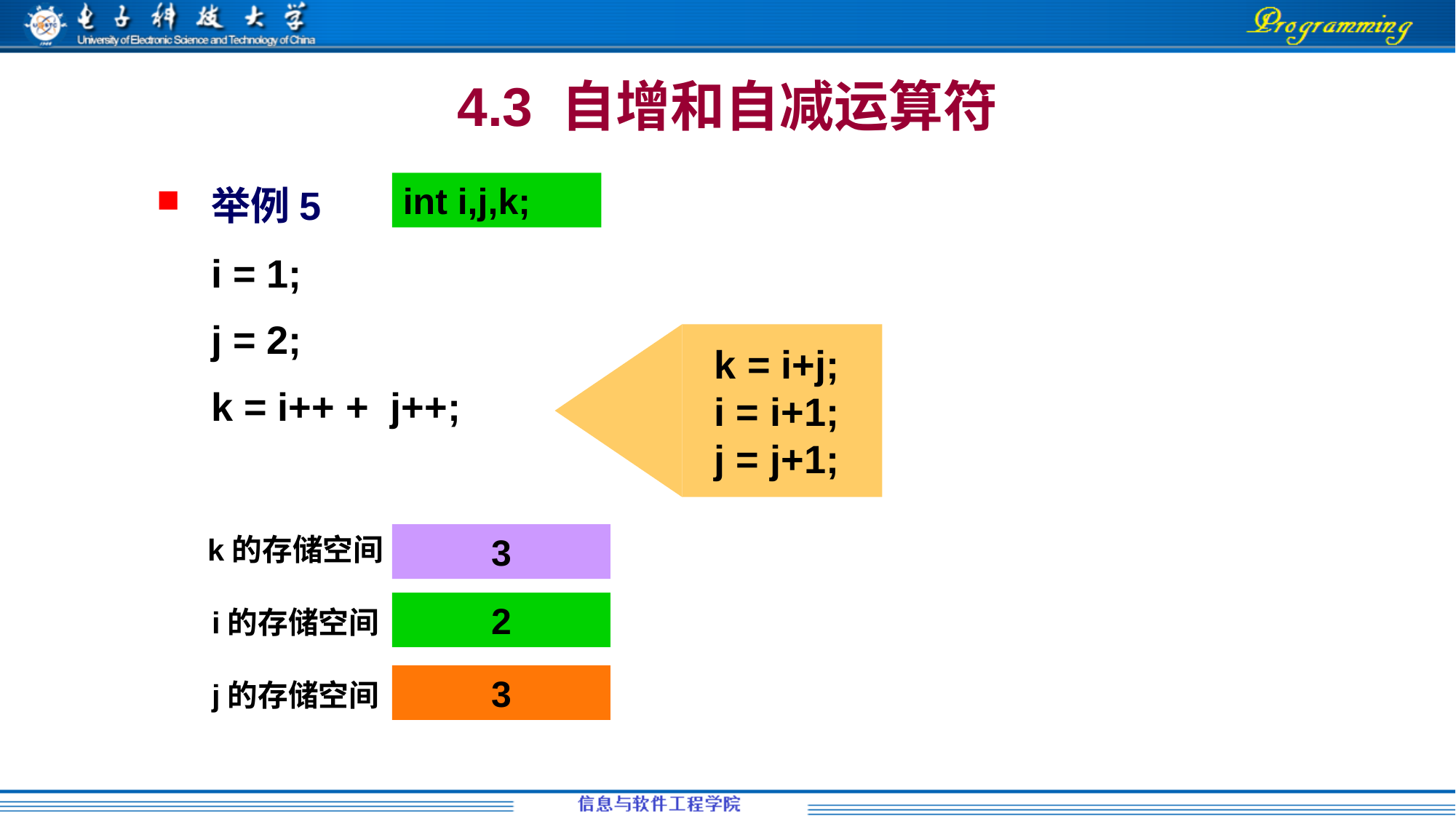

4.3 自增和自减运算符
举例5
i = 1;
j = 2;
k = i++ +  j++;
int i,j,k;
k = i+j;
i = i+1;
j = j+1;

k的存储空间
3
i的存储空间
2
j的存储空间
3